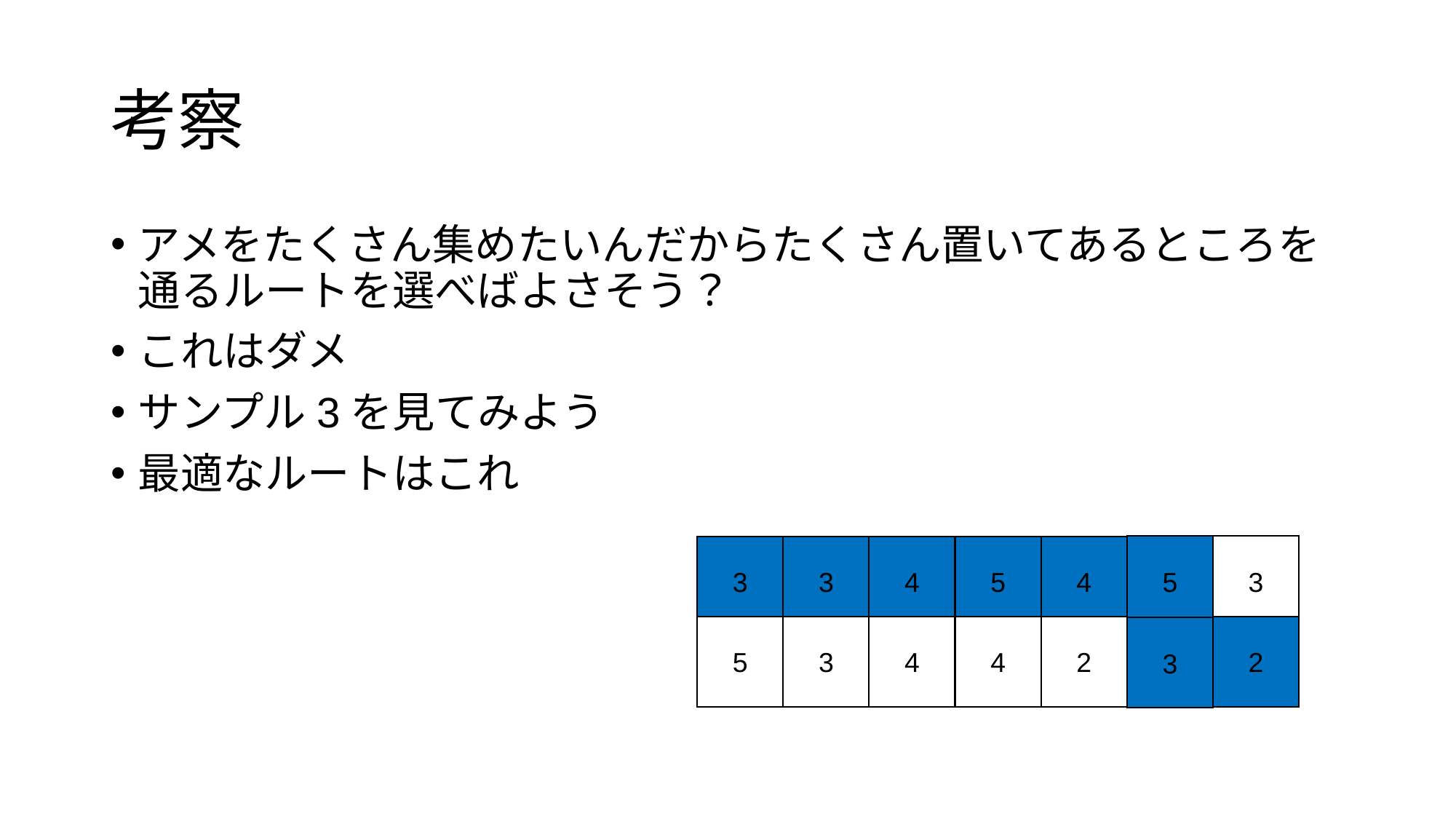

# 考察
アメをたくさん集めたいんだからたくさん置いてあるところを通るルートを選べばよさそう？
これはダメ
サンプル3を見てみよう
最適なルートはこれ

5
3
3
3
4
5
4
5
3
4
4
2
2
3